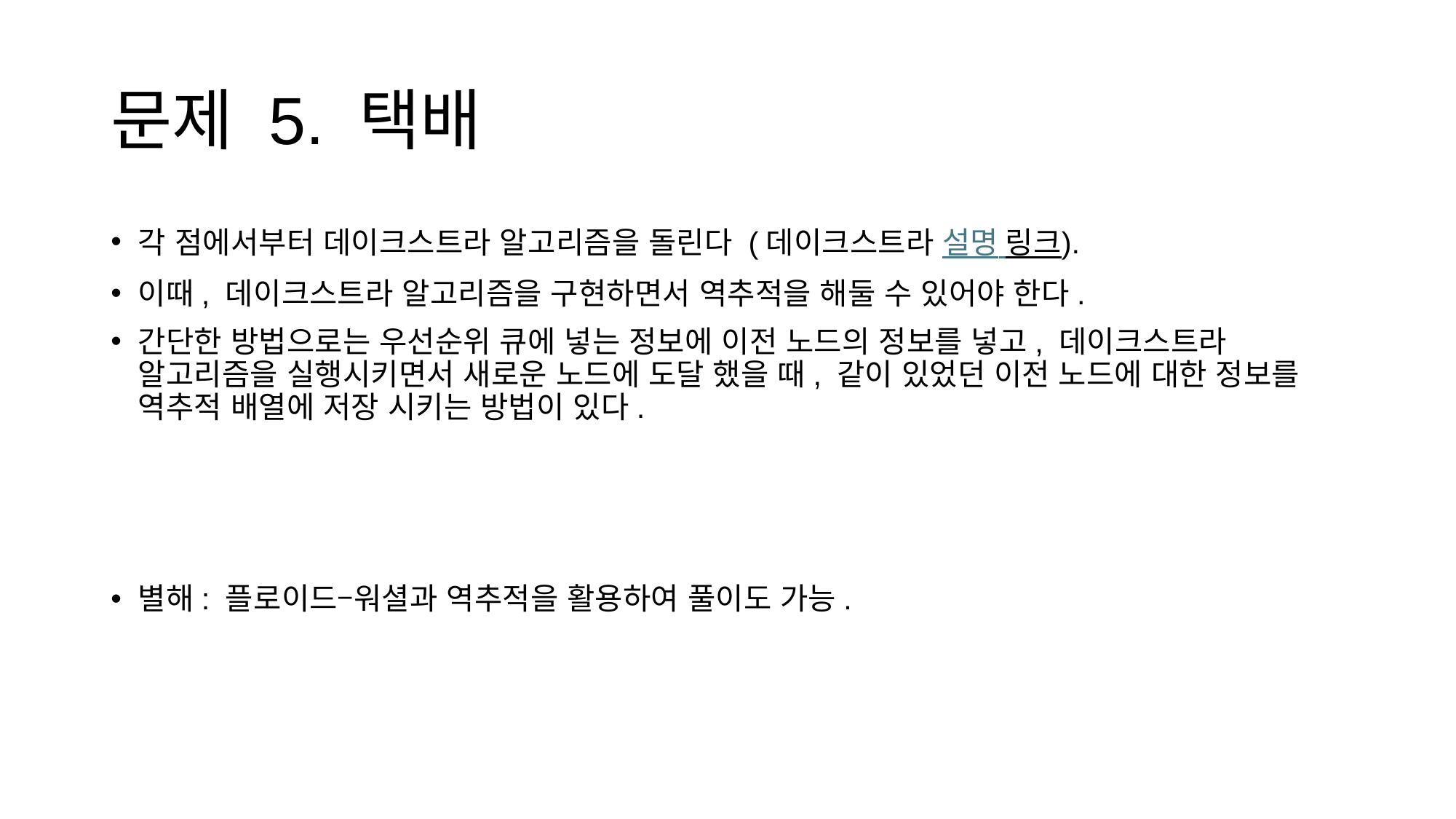

# 문제 5. 택배
각 점에서부터 데이크스트라 알고리즘을 돌린다 (데이크스트라 설명 링크).
이때, 데이크스트라 알고리즘을 구현하면서 역추적을 해둘 수 있어야 한다.
간단한 방법으로는 우선순위 큐에 넣는 정보에 이전 노드의 정보를 넣고, 데이크스트라 알고리즘을 실행시키면서 새로운 노드에 도달 했을 때, 같이 있었던 이전 노드에 대한 정보를 역추적 배열에 저장 시키는 방법이 있다.

별해: 플로이드–워셜과 역추적을 활용하여 풀이도 가능.